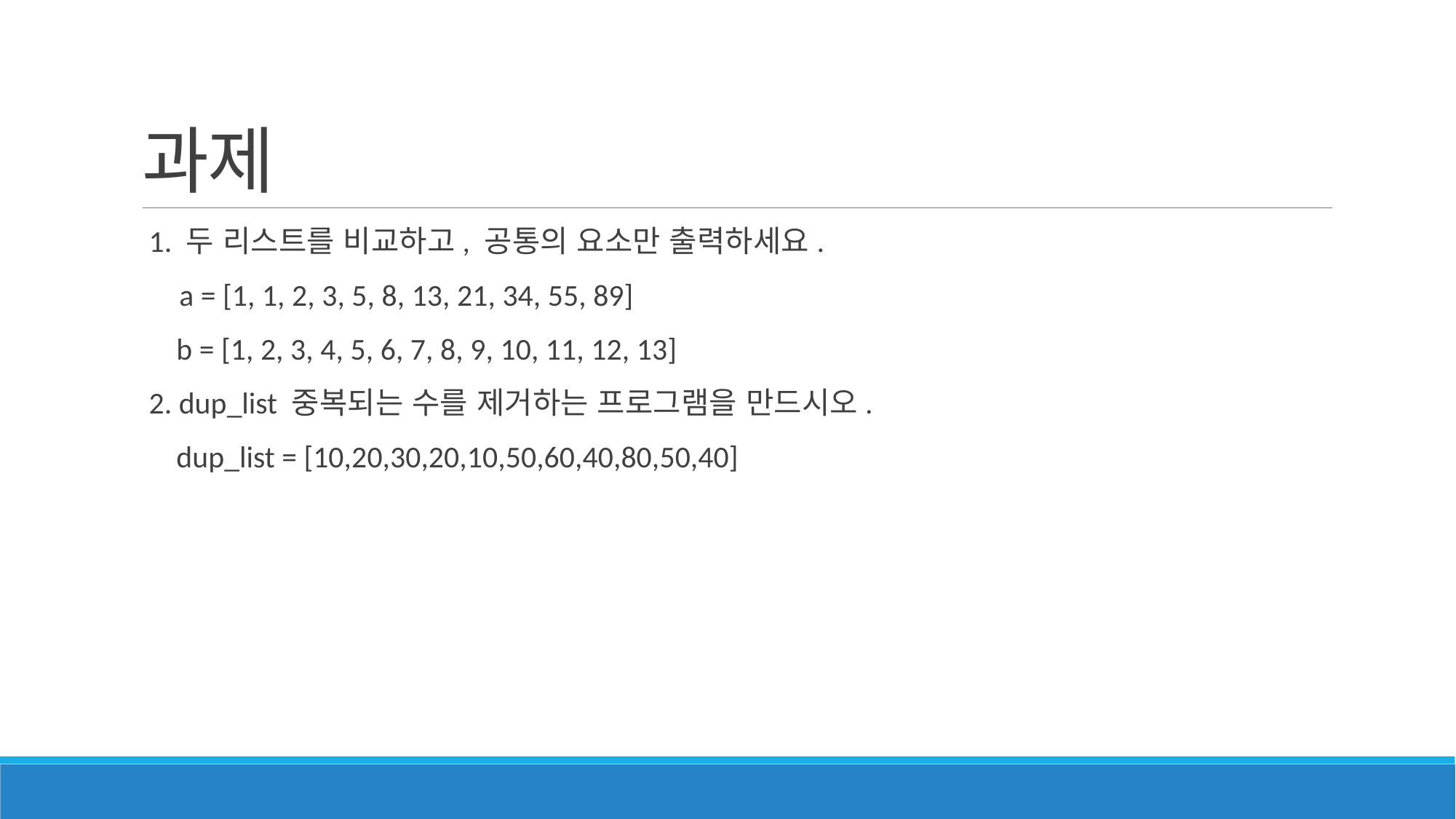

# 과제
 1. 두 리스트를 비교하고, 공통의 요소만 출력하세요.
       a = [1, 1, 2, 3, 5, 8, 13, 21, 34, 55, 89]
     b = [1, 2, 3, 4, 5, 6, 7, 8, 9, 10, 11, 12, 13]
 2. dup_list 중복되는 수를 제거하는 프로그램을 만드시오.
     dup_list = [10,20,30,20,10,50,60,40,80,50,40]